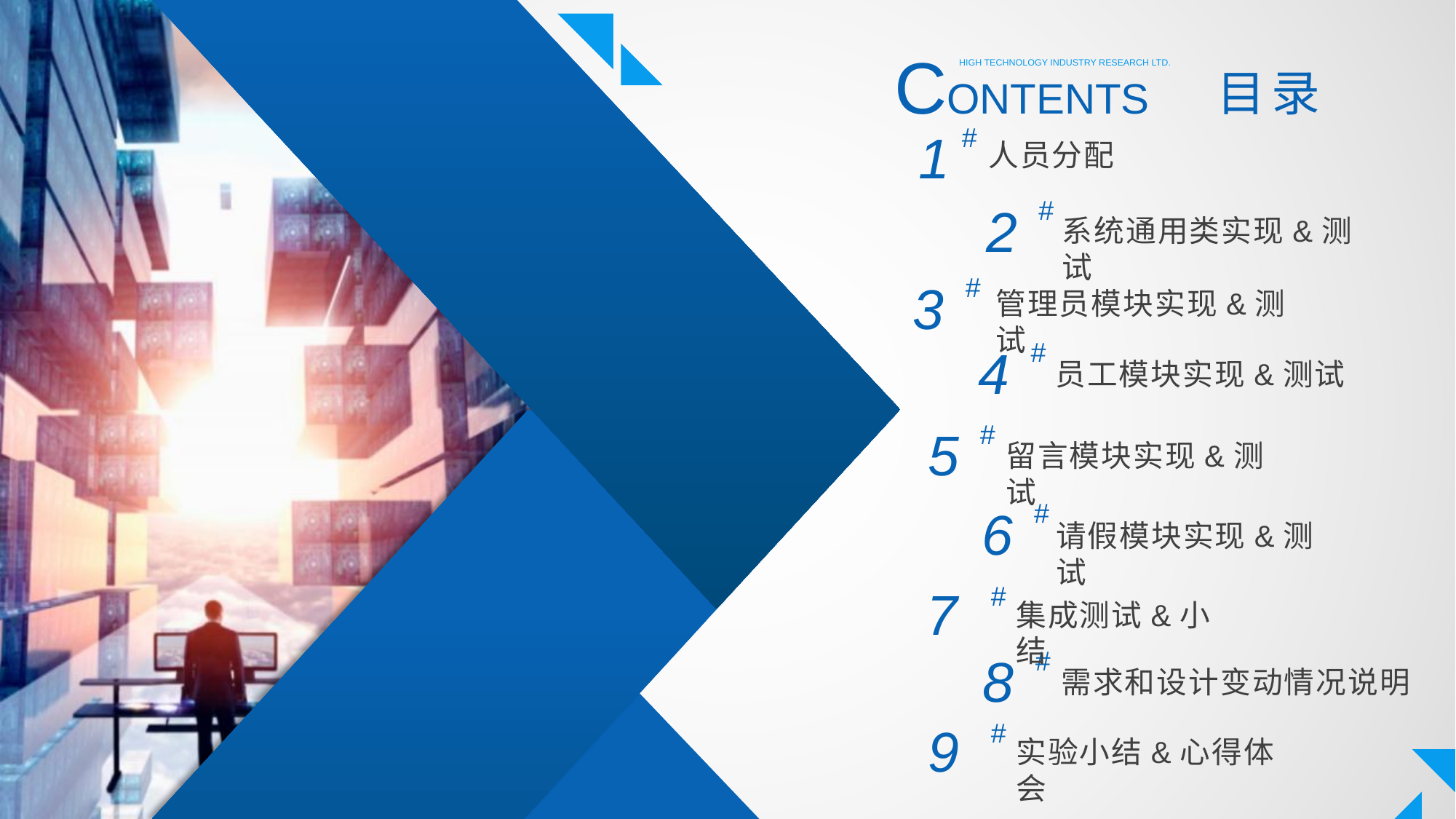

CONTENTS
目 录

HIGH TECHNOLOGY INDUSTRY RESEARCH LTD.
#
1
人员分配
#
2
系统通用类实现&测试
#
3
管理员模块实现&测试
#
4
员工模块实现&测试

#
5
留言模块实现&测试
#
6
请假模块实现&测试
7
集成测试&小结
#
#
8
需求和设计变动情况说明

9
实验小结&心得体会
#